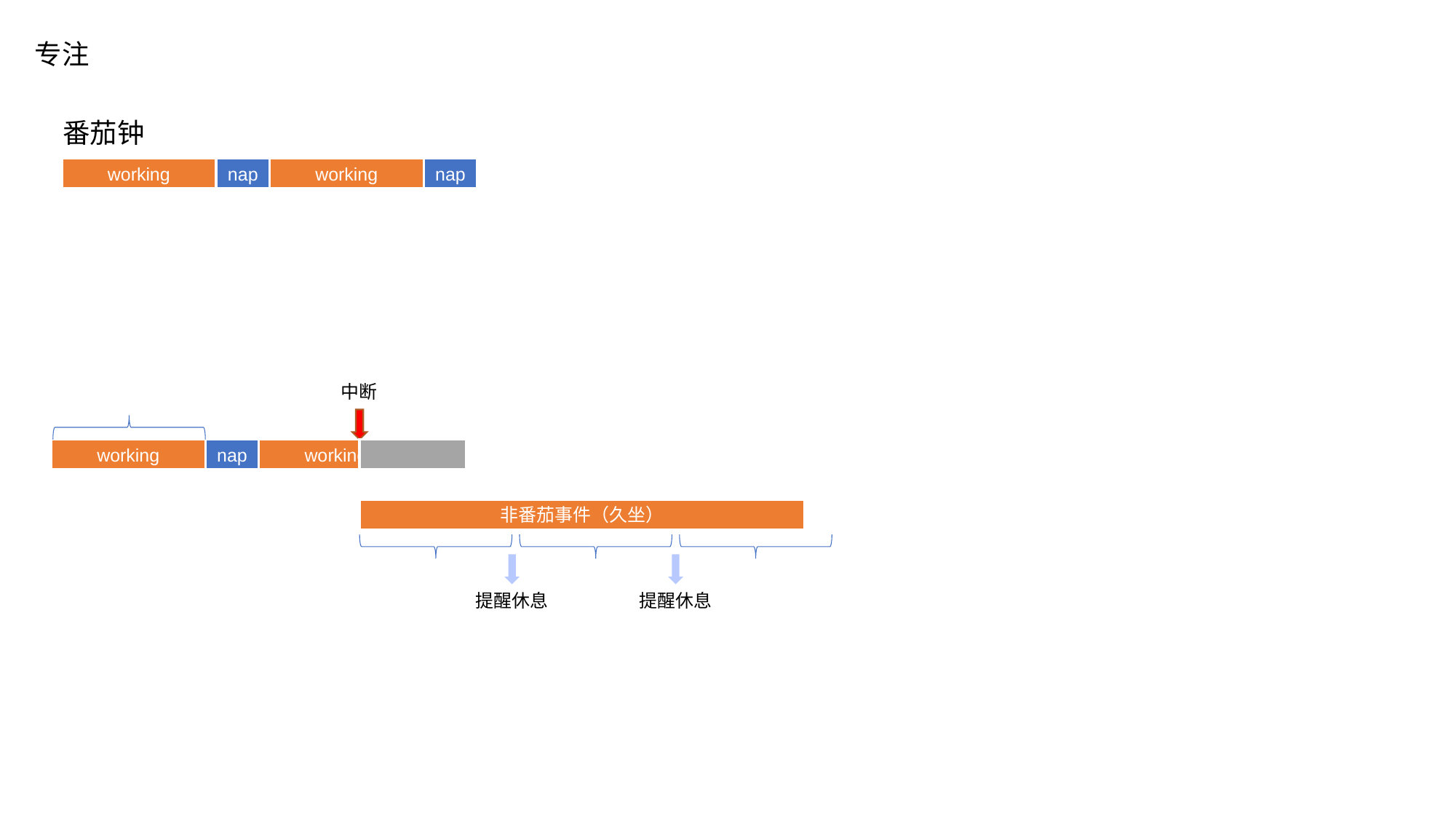

专注
番茄钟
working
nap
working
nap

中断

working
nap
working

nap

非番茄事件（久坐）

提醒休息
提醒休息